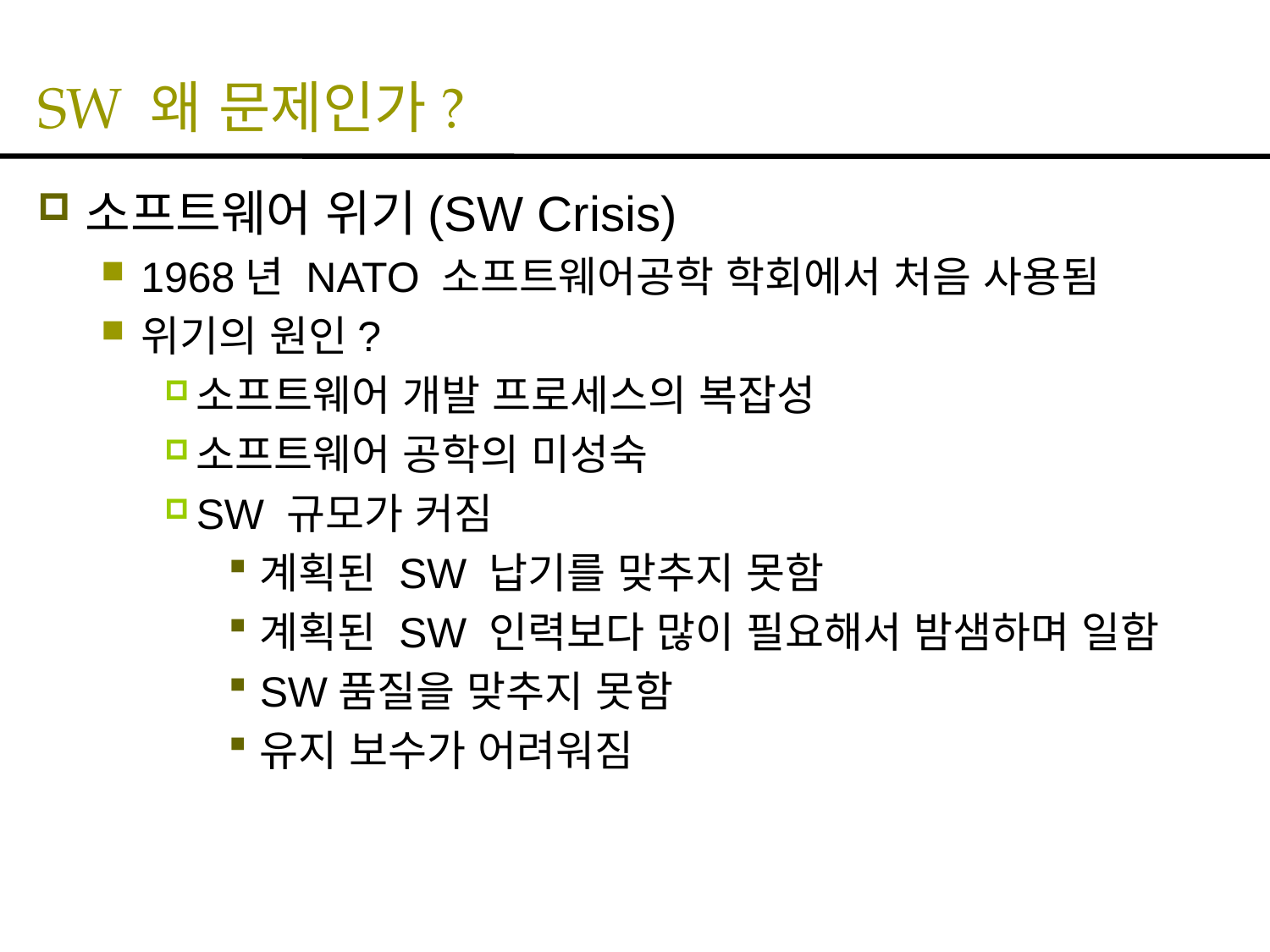

# SW 왜 문제인가?
소프트웨어 위기(SW Crisis)
1968년 NATO 소프트웨어공학 학회에서 처음 사용됨
위기의 원인?
소프트웨어 개발 프로세스의 복잡성
소프트웨어 공학의 미성숙
SW 규모가 커짐
계획된 SW 납기를 맞추지 못함
계획된 SW 인력보다 많이 필요해서 밤샘하며 일함
SW품질을 맞추지 못함
유지 보수가 어려워짐